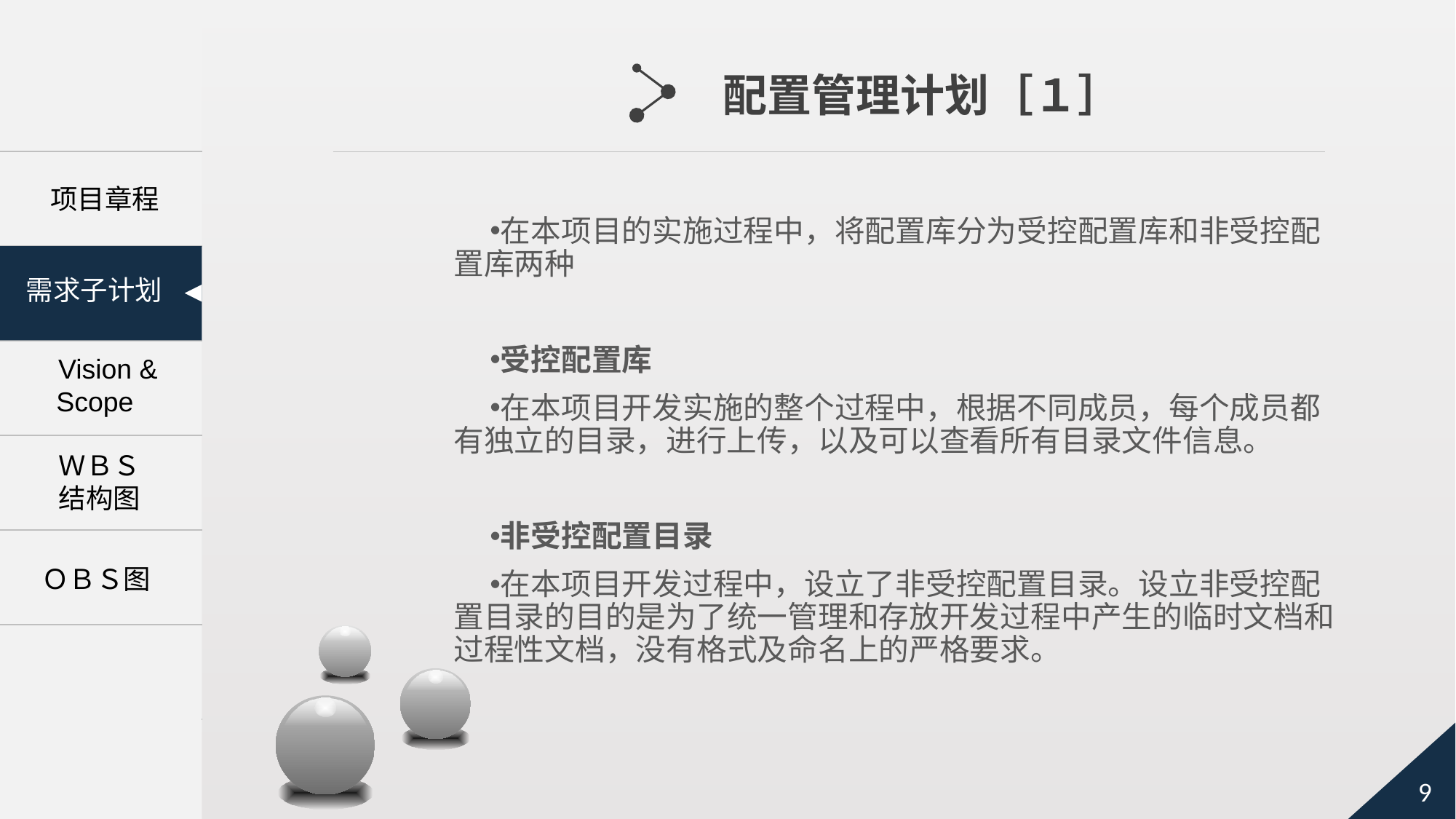

配置管理计划［１］

项目章程
在本项目的实施过程中，将配置库分为受控配置库和非受控配置库两种

受控配置库
在本项目开发实施的整个过程中，根据不同成员，每个成员都有独立的目录，进行上传，以及可以查看所有目录文件信息。

非受控配置目录
在本项目开发过程中，设立了非受控配置目录。设立非受控配置目录的目的是为了统一管理和存放开发过程中产生的临时文档和过程性文档，没有格式及命名上的严格要求。

　需求子计划
　Vision &
Scope
ＷＢＳ
结构图
　ＯＢＳ图